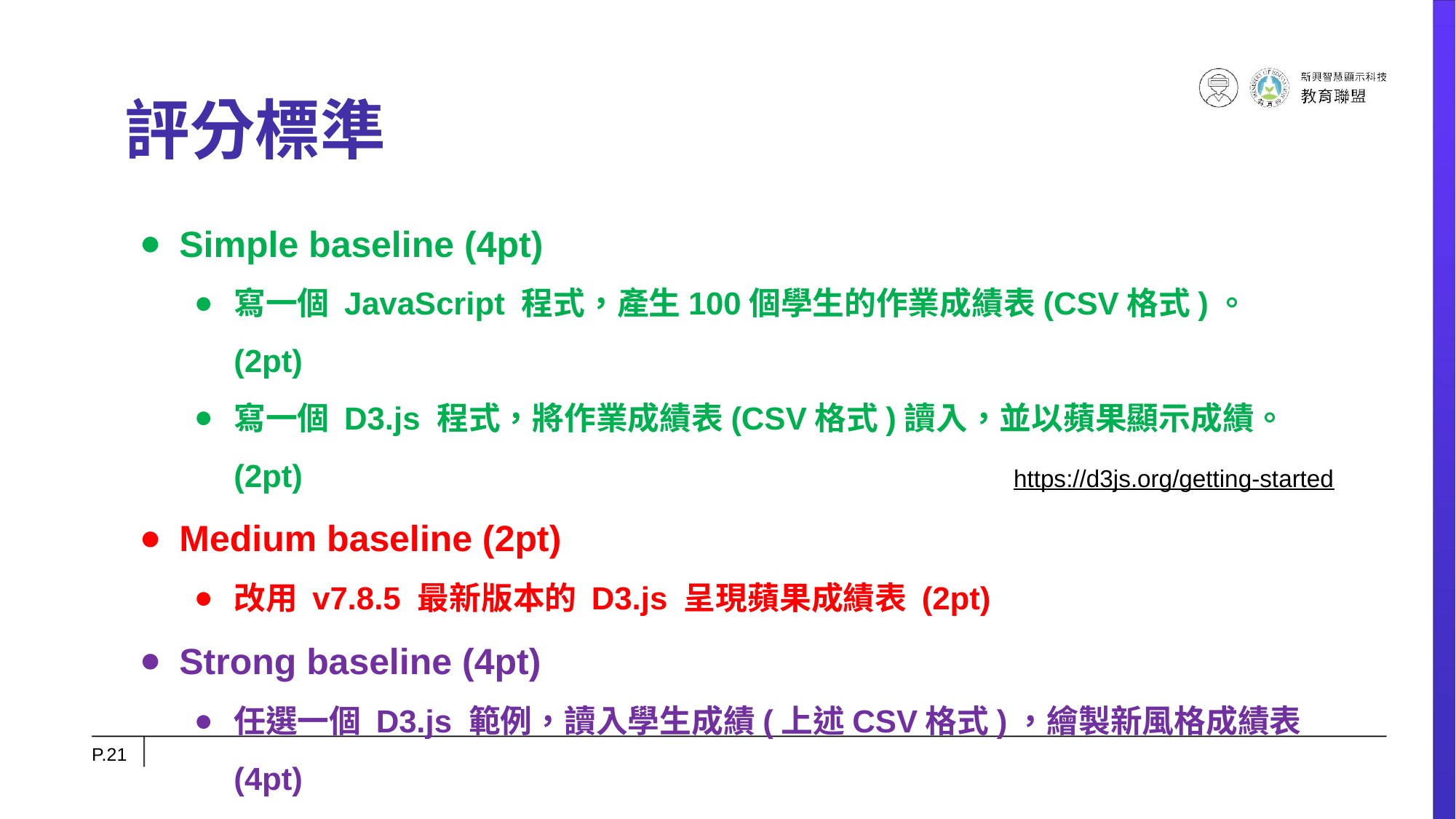

# 評分標準
Simple baseline (4pt)
寫一個 JavaScript 程式，產生100個學生的作業成績表(CSV格式)。(2pt)
寫一個 D3.js 程式，將作業成績表(CSV格式)讀入，並以蘋果顯示成績。(2pt)
Medium baseline (2pt)
改用 v7.8.5 最新版本的 D3.js 呈現蘋果成績表 (2pt)
Strong baseline (4pt)
任選一個 D3.js 範例，讀入學生成績(上述CSV格式)，繪製新風格成績表 (4pt)
https://d3js.org/getting-started
P.21